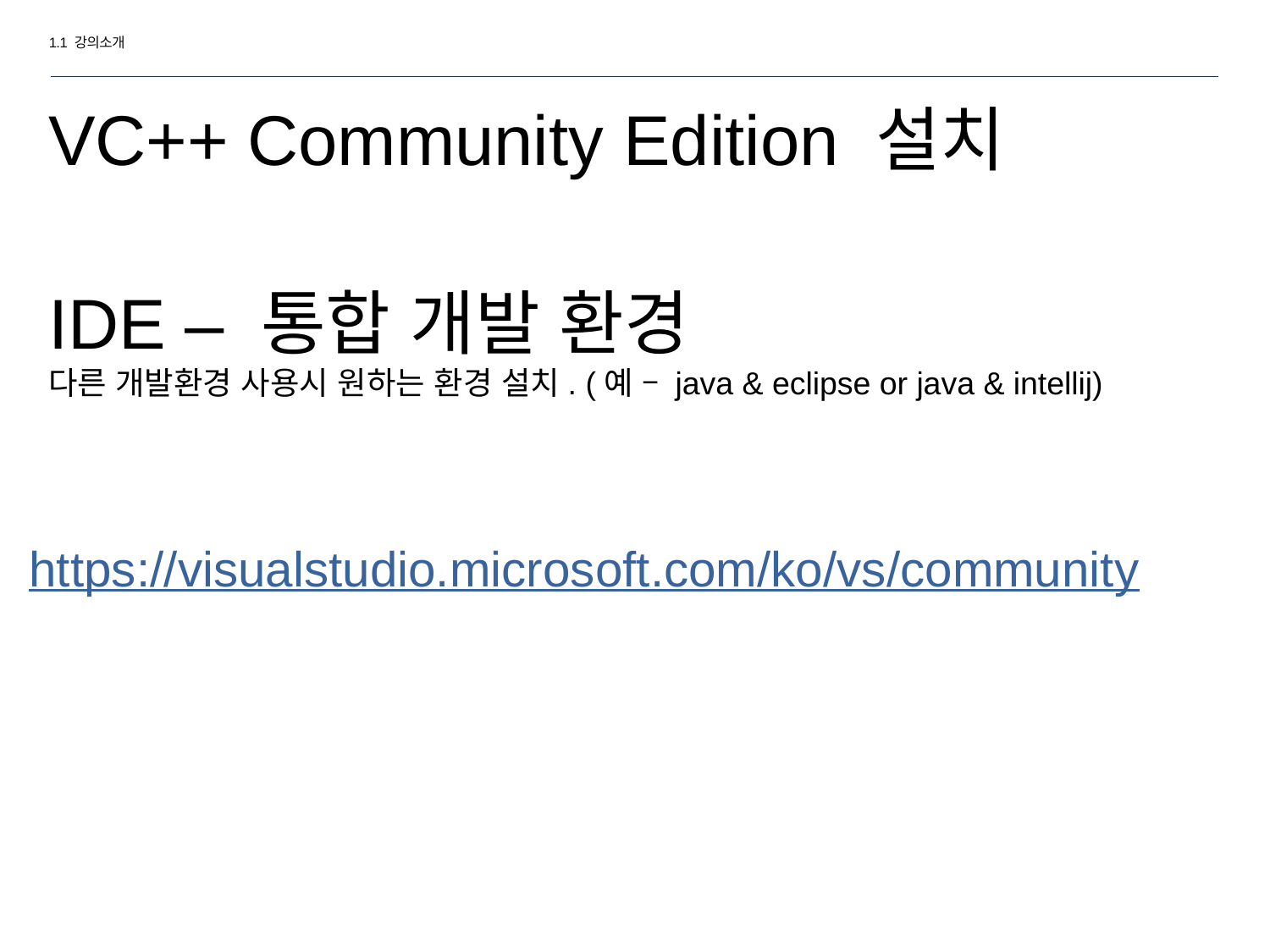

1.1 강의소개
# VC++ Community Edition 설치
IDE – 통합 개발 환경
다른 개발환경 사용시 원하는 환경 설치. (예 – java & eclipse or java & intellij)

https://visualstudio.microsoft.com/ko/vs/community